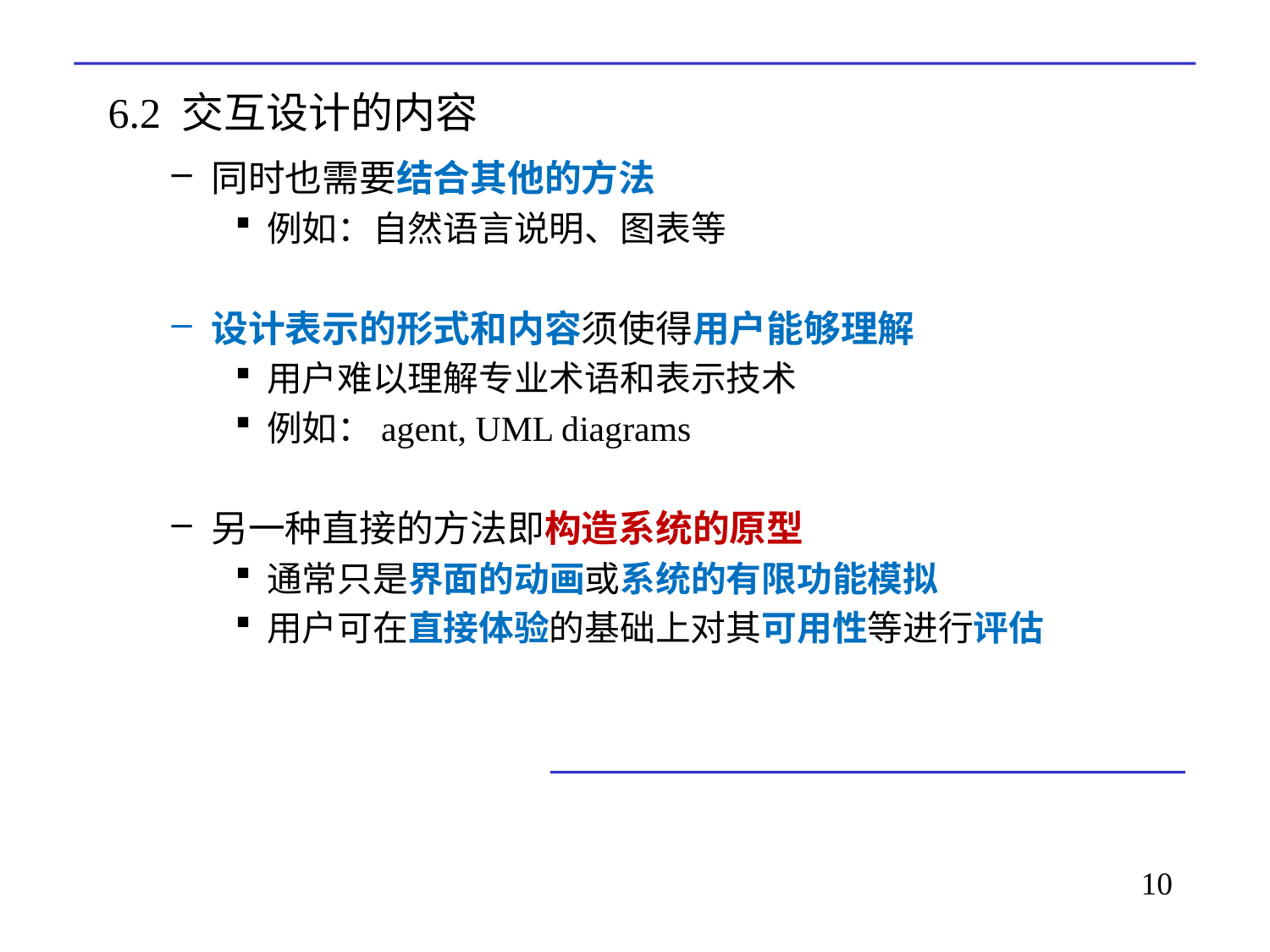

# 6.2 交互设计的内容
同时也需要结合其他的方法
例如：自然语言说明、图表等

设计表示的形式和内容须使得用户能够理解
用户难以理解专业术语和表示技术
例如：agent, UML diagrams

另一种直接的方法即构造系统的原型
通常只是界面的动画或系统的有限功能模拟
用户可在直接体验的基础上对其可用性等进行评估

10